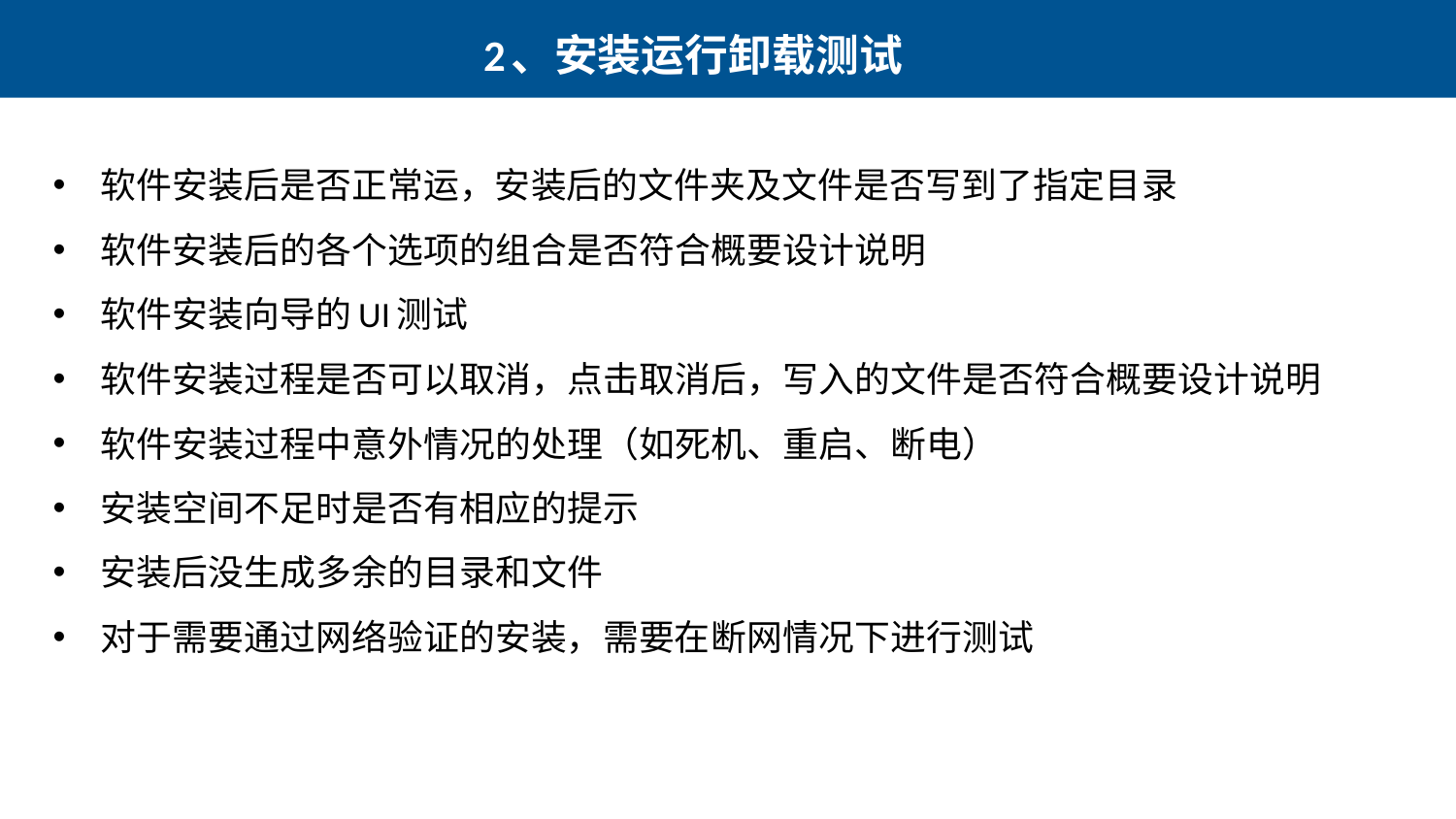

2、安装运行卸载测试
软件安装后是否正常运，安装后的文件夹及文件是否写到了指定目录
软件安装后的各个选项的组合是否符合概要设计说明
软件安装向导的UI测试
软件安装过程是否可以取消，点击取消后，写入的文件是否符合概要设计说明
软件安装过程中意外情况的处理（如死机、重启、断电）
安装空间不足时是否有相应的提示
安装后没生成多余的目录和文件
对于需要通过网络验证的安装，需要在断网情况下进行测试